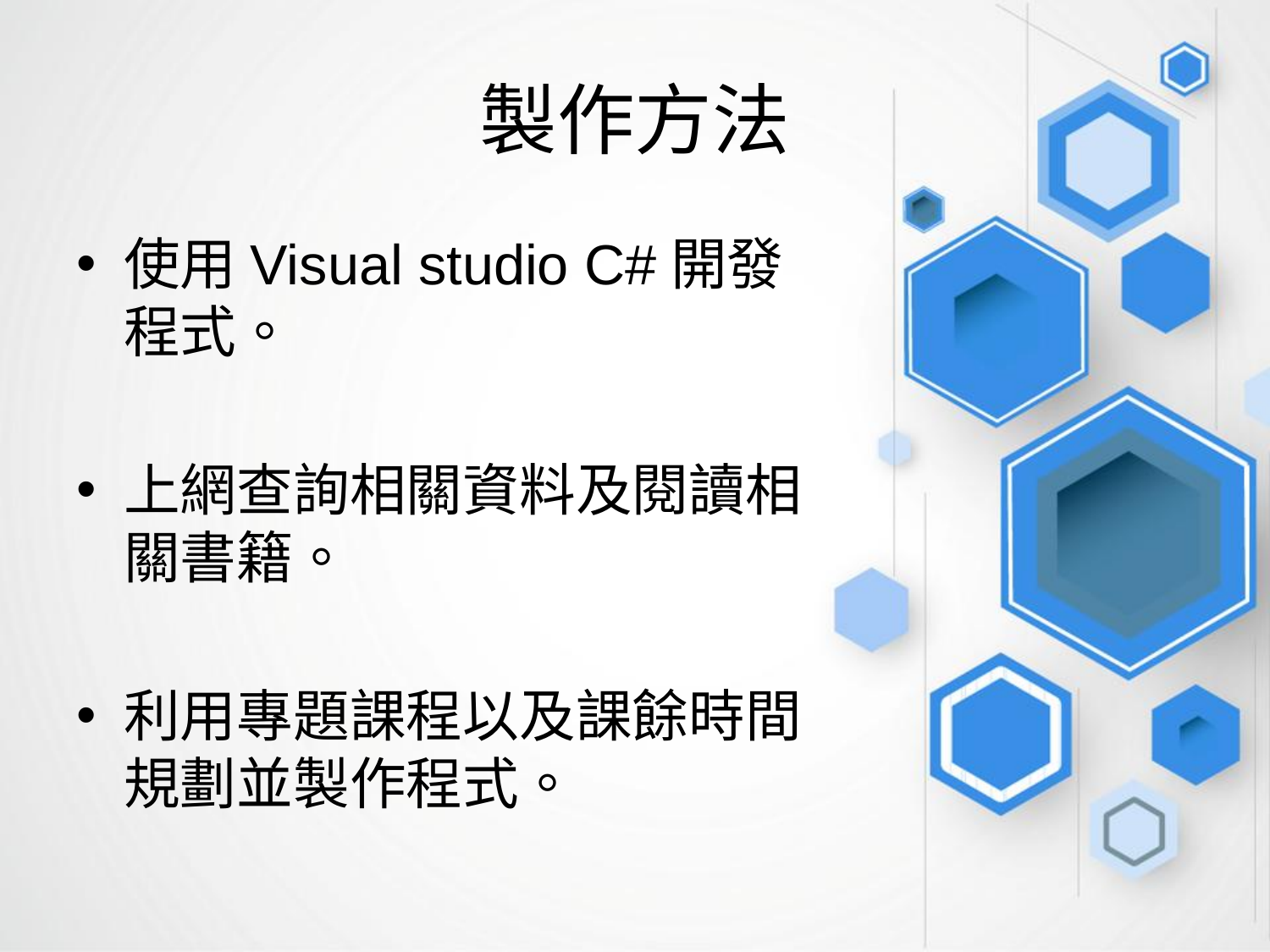

# 製作方法
使用Visual studio C#開發程式。

上網查詢相關資料及閱讀相關書籍。

利用專題課程以及課餘時間規劃並製作程式。